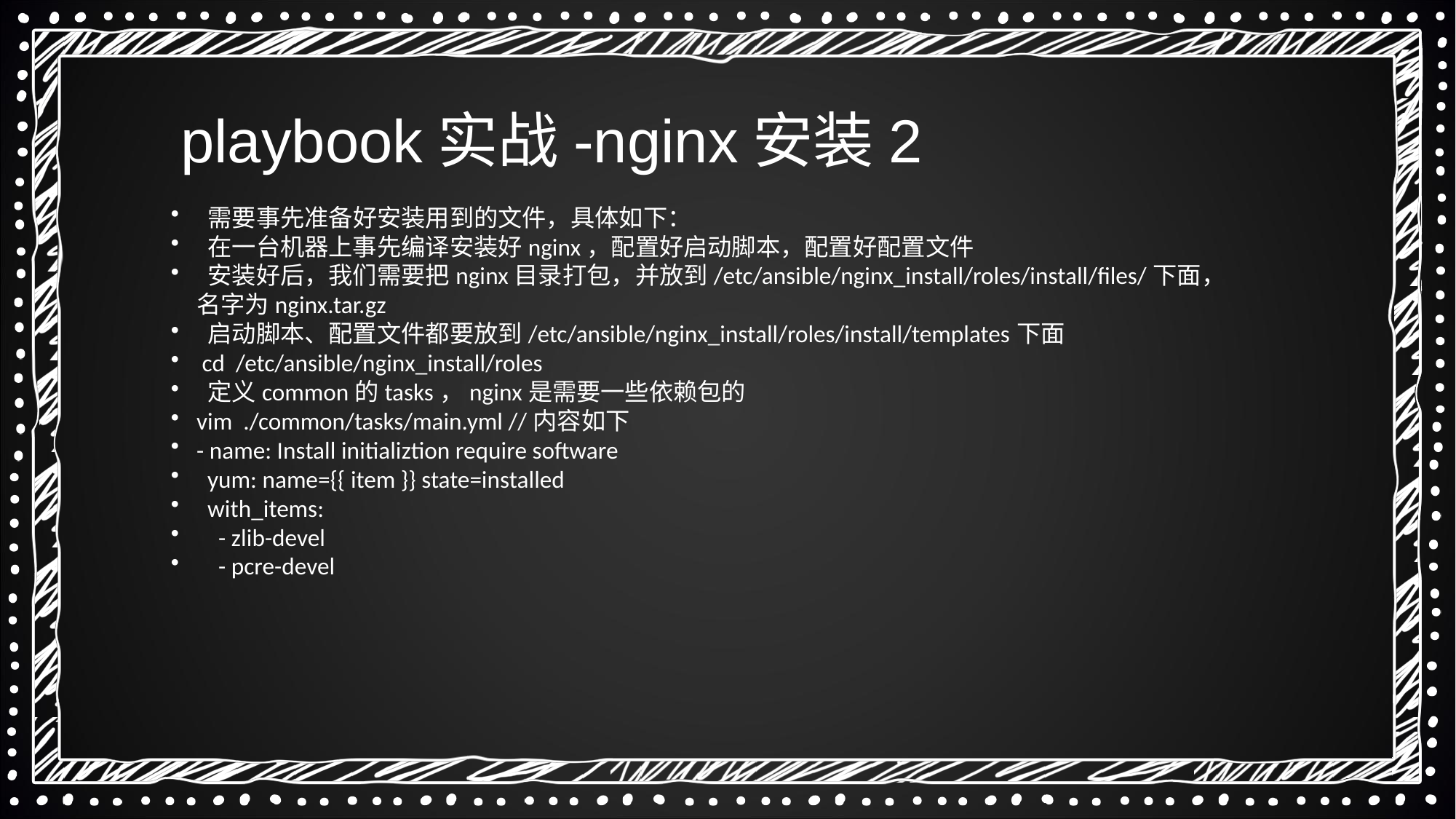

playbook实战-nginx安装2
 需要事先准备好安装用到的文件，具体如下：
 在一台机器上事先编译安装好nginx，配置好启动脚本，配置好配置文件
 安装好后，我们需要把nginx目录打包，并放到/etc/ansible/nginx_install/roles/install/files/下面，名字为nginx.tar.gz
 启动脚本、配置文件都要放到/etc/ansible/nginx_install/roles/install/templates下面
 cd  /etc/ansible/nginx_install/roles
 定义common的tasks，nginx是需要一些依赖包的
vim  ./common/tasks/main.yml //内容如下
- name: Install initializtion require software
  yum: name={{ item }} state=installed
  with_items:
    - zlib-devel
    - pcre-devel